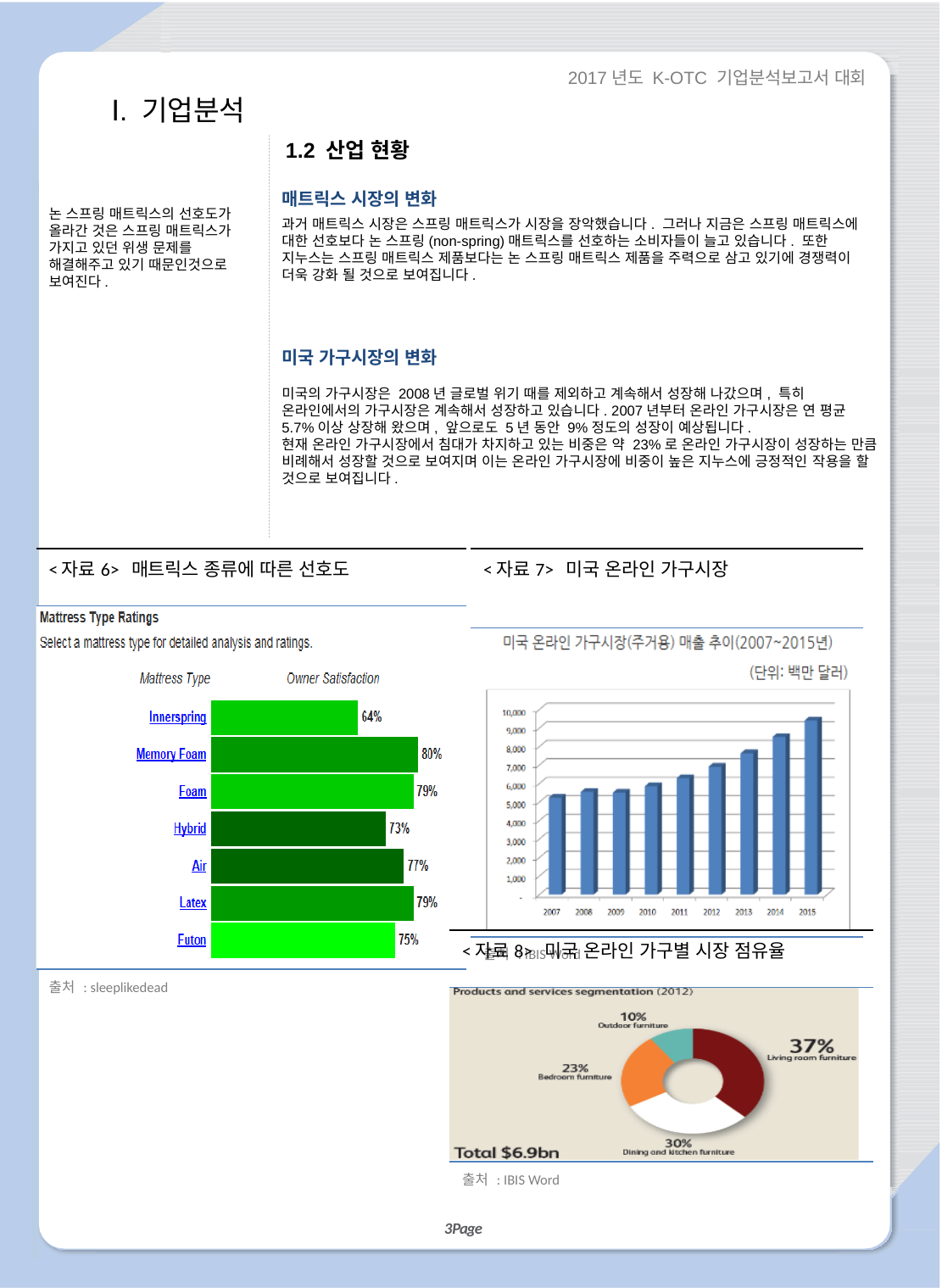

2017년도 K-OTC 기업분석보고서 대회
Ⅰ. 기업분석
1.2 산업 현황

매트릭스 시장의 변화

논 스프링 매트릭스의 선호도가 올라간 것은 스프링 매트릭스가 가지고 있던 위생 문제를 해결해주고 있기 때문인것으로 보여진다.
과거 매트릭스 시장은 스프링 매트릭스가 시장을 장악했습니다. 그러나 지금은 스프링 매트릭스에 대한 선호보다 논 스프링(non-spring)매트릭스를 선호하는 소비자들이 늘고 있습니다. 또한 지누스는 스프링 매트릭스 제품보다는 논 스프링 매트릭스 제품을 주력으로 삼고 있기에 경쟁력이 더욱 강화 될 것으로 보여집니다.
미국 가구시장의 변화
미국의 가구시장은 2008년 글로벌 위기 때를 제외하고 계속해서 성장해 나갔으며, 특히 온라인에서의 가구시장은 계속해서 성장하고 있습니다. 2007년부터 온라인 가구시장은 연 평균 5.7%이상 상장해 왔으며, 앞으로도 5년 동안 9%정도의 성장이 예상됩니다.
현재 온라인 가구시장에서 침대가 차지하고 있는 비중은 약 23%로 온라인 가구시장이 성장하는 만큼 비례해서 성장할 것으로 보여지며 이는 온라인 가구시장에 비중이 높은 지누스에 긍정적인 작용을 할 것으로 보여집니다.
| <자료6> 매트릭스 종류에 따른 선호도 |
| --- |
|  |
| 출처 : sleeplikedead |
| <자료7> 미국 온라인 가구시장 |
| --- |
|  |
| 출처 : IBIS Word |
| <자료8> 미국 온라인 가구별 시장 점유율 |
| --- |
|  |
| 출처 : IBIS Word |
3Page